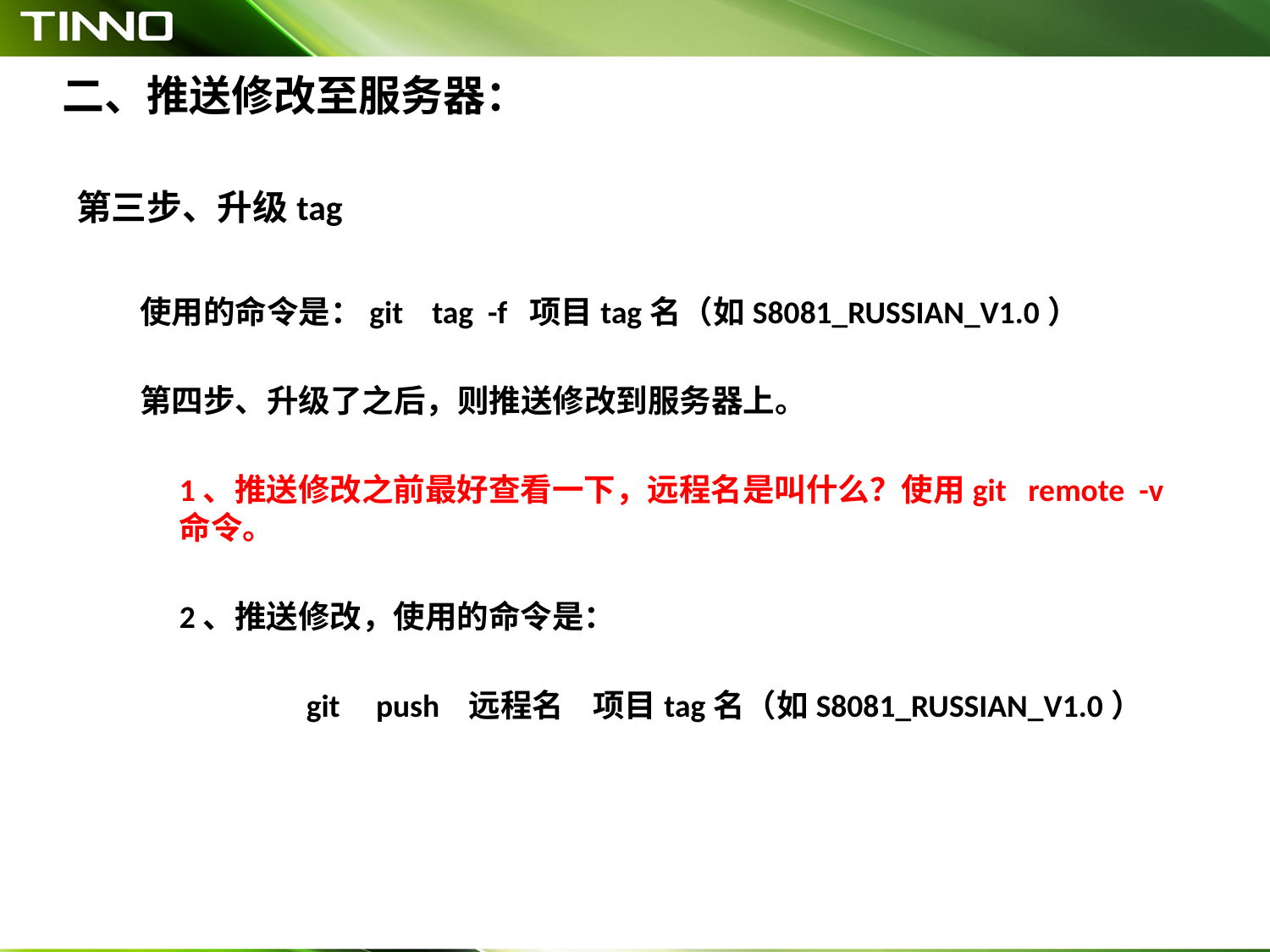

# 二、推送修改至服务器：
第三步、升级tag

使用的命令是：git    tag  -f  项目tag名（如S8081_RUSSIAN_V1.0）

第四步、升级了之后，则推送修改到服务器上。

	1、推送修改之前最好查看一下，远程名是叫什么？使用git   remote  -v命令。

	2、推送修改，使用的命令是：

	 	git     push   远程名    项目tag名（如S8081_RUSSIAN_V1.0）